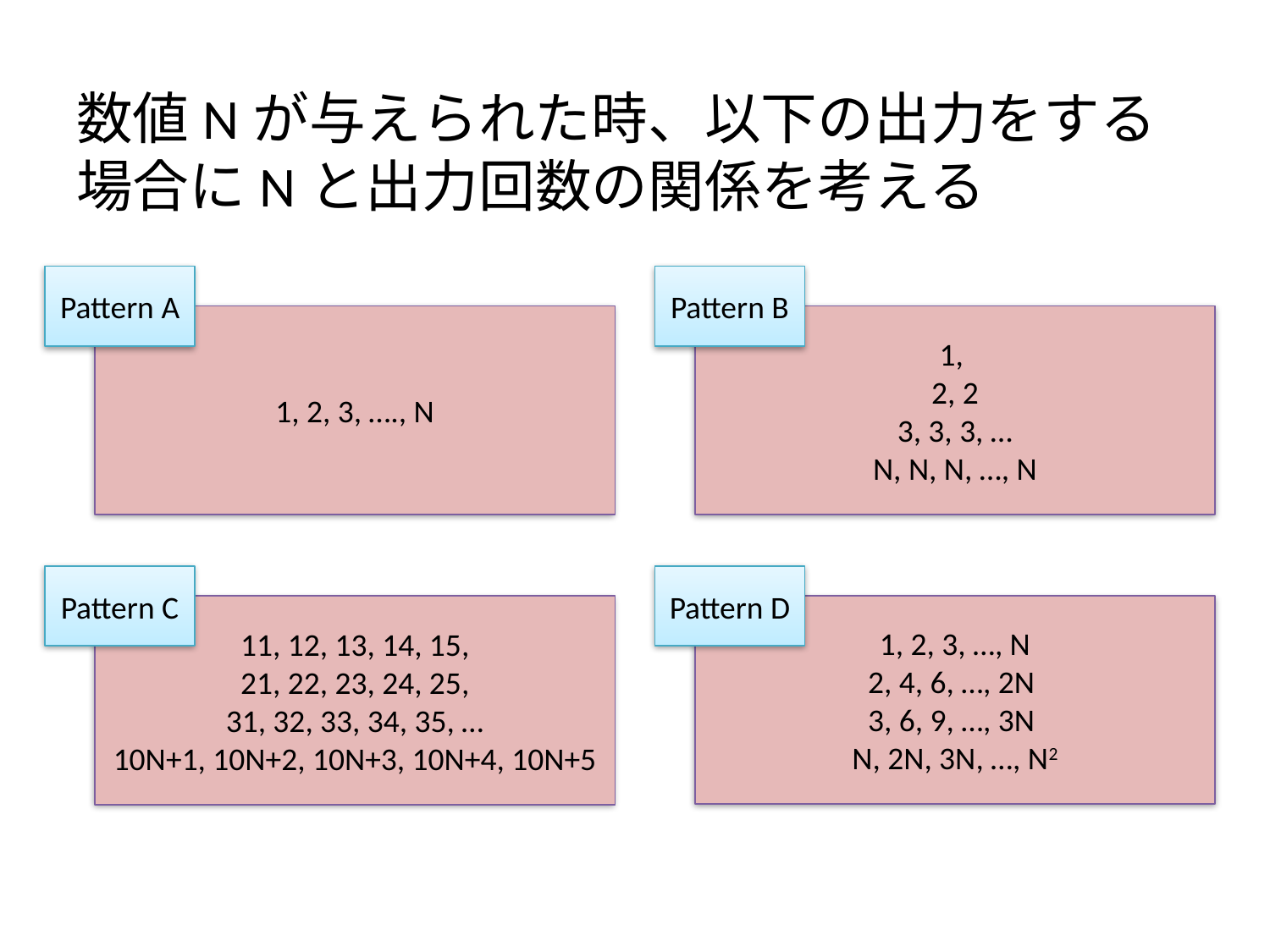

数値Nが与えられた時、以下の出力をする場合にNと出力回数の関係を考える
Pattern A
1, 2, 3, …., N
Pattern B
1,
2, 2
3, 3, 3, …
N, N, N, …, N
Pattern C
11, 12, 13, 14, 15,
21, 22, 23, 24, 25,
31, 32, 33, 34, 35, …
10N+1, 10N+2, 10N+3, 10N+4, 10N+5
Pattern D
1, 2, 3, …, N
2, 4, 6, …, 2N
3, 6, 9, …, 3N
N, 2N, 3N, …, N2